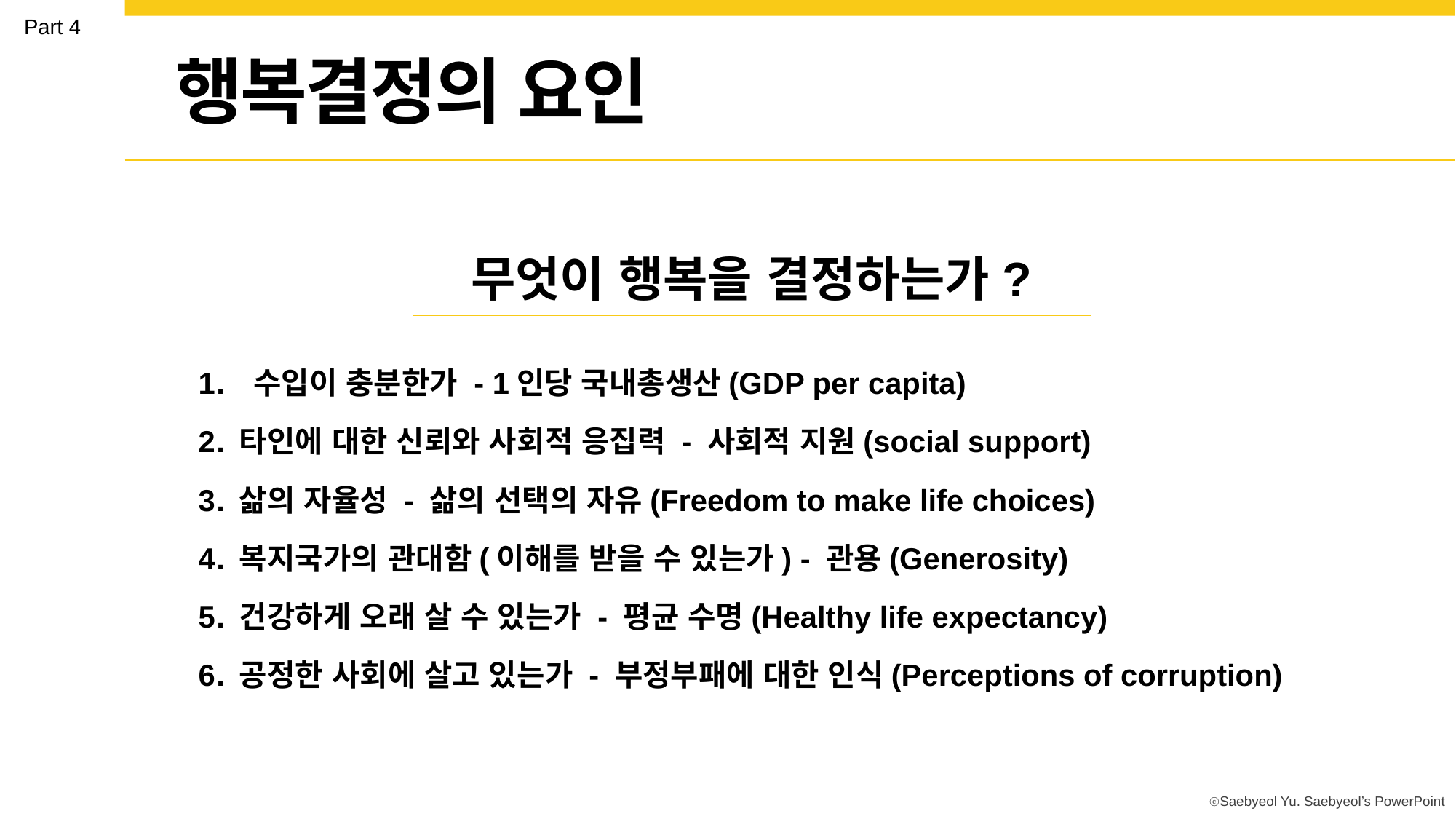

Part 4
행복결정의 요인
무엇이 행복을 결정하는가?
 수입이 충분한가 - 1인당 국내총생산(GDP per capita)
타인에 대한 신뢰와 사회적 응집력 - 사회적 지원(social support)
삶의 자율성 - 삶의 선택의 자유(Freedom to make life choices)
복지국가의 관대함(이해를 받을 수 있는가) - 관용(Generosity)
건강하게 오래 살 수 있는가 - 평균 수명(Healthy life expectancy)
공정한 사회에 살고 있는가 - 부정부패에 대한 인식(Perceptions of corruption)